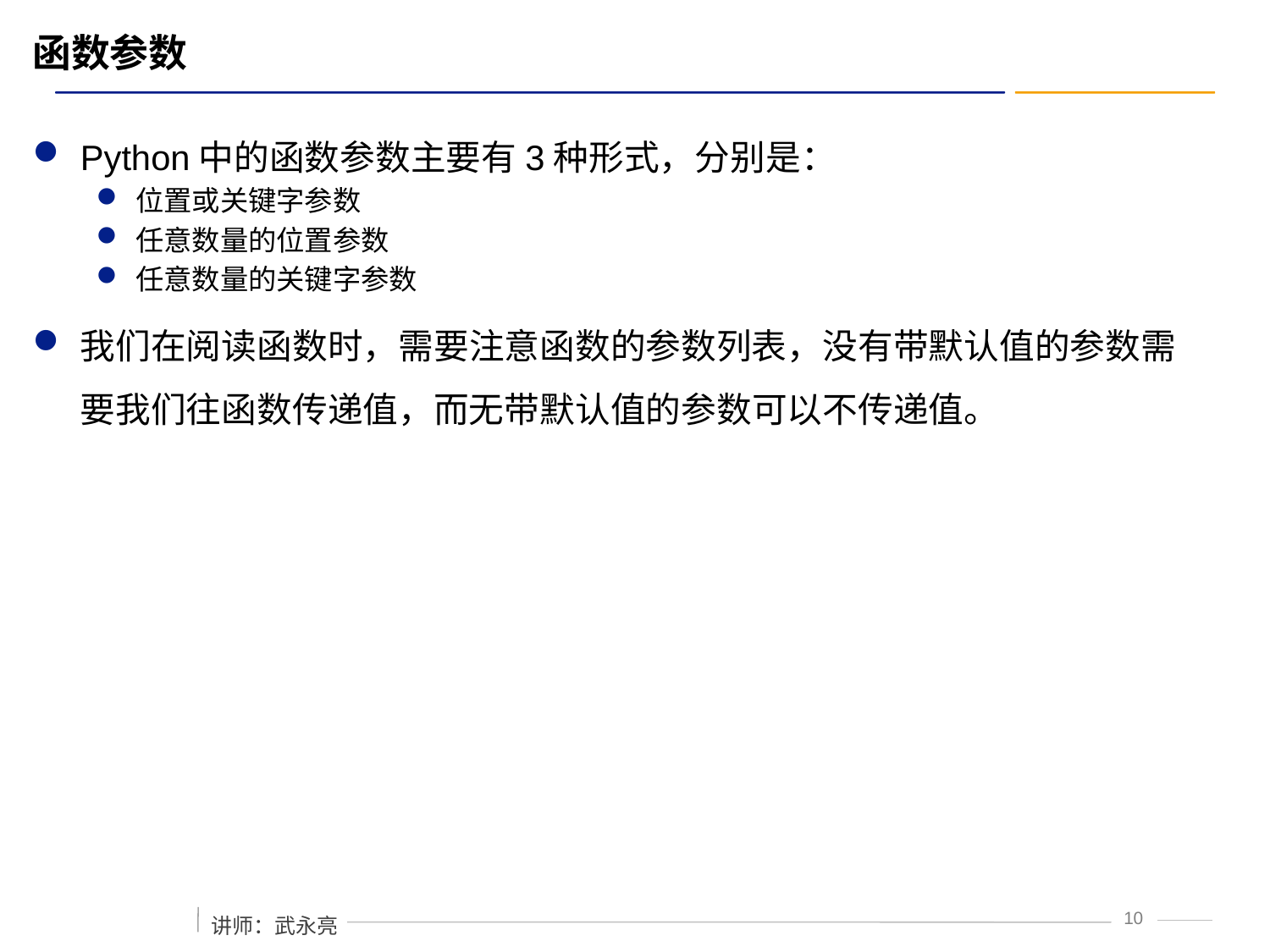

# 函数参数
Python中的函数参数主要有3种形式，分别是：
位置或关键字参数
任意数量的位置参数
任意数量的关键字参数
我们在阅读函数时，需要注意函数的参数列表，没有带默认值的参数需要我们往函数传递值，而无带默认值的参数可以不传递值。